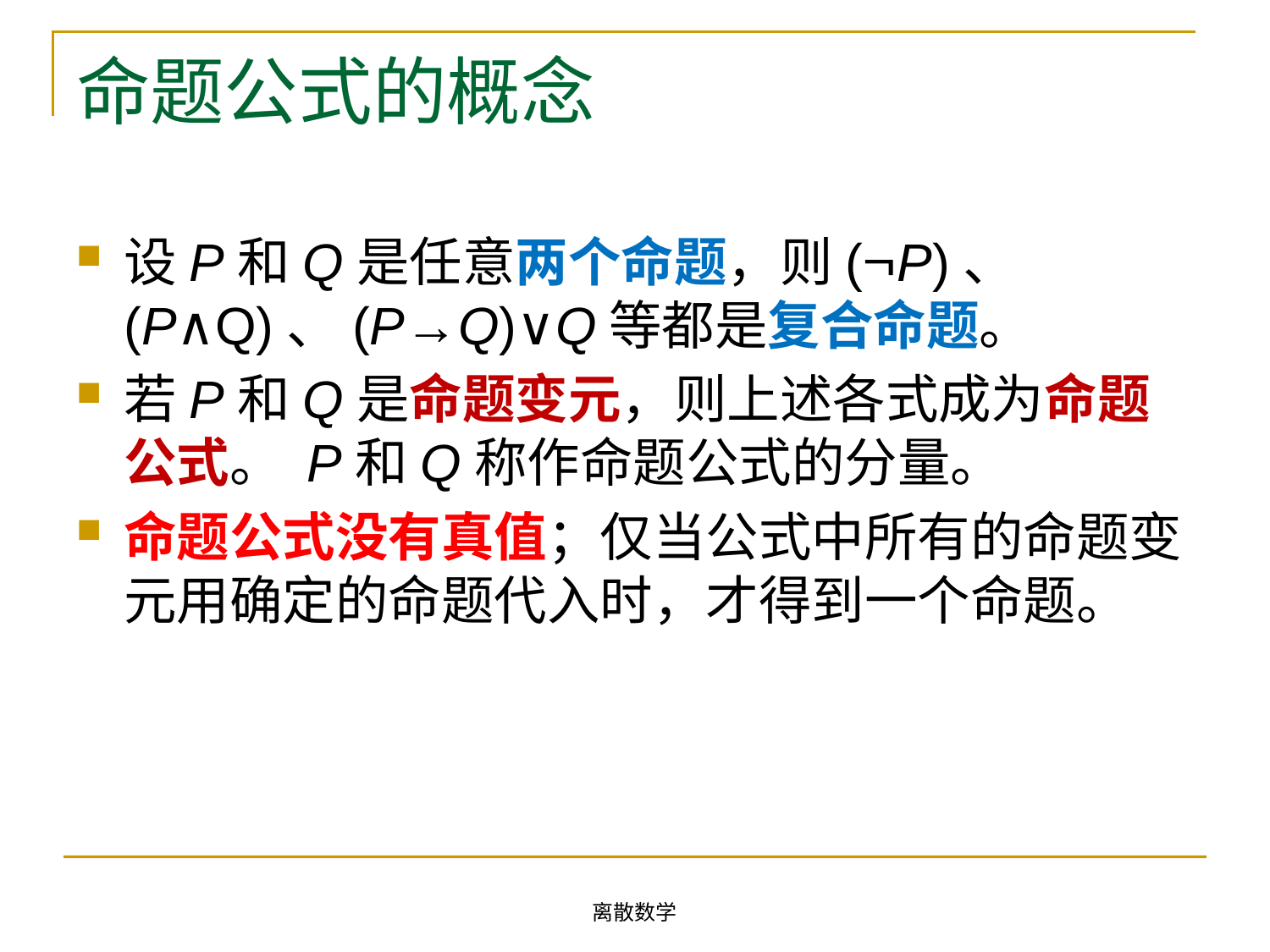

# 命题公式的概念
设P和Q是任意两个命题，则(¬P)、(P∧Q)、(P→Q)∨Q等都是复合命题。
若P和Q是命题变元，则上述各式成为命题公式。 P和Q称作命题公式的分量。
命题公式没有真值；仅当公式中所有的命题变元用确定的命题代入时，才得到一个命题。

33
离散数学